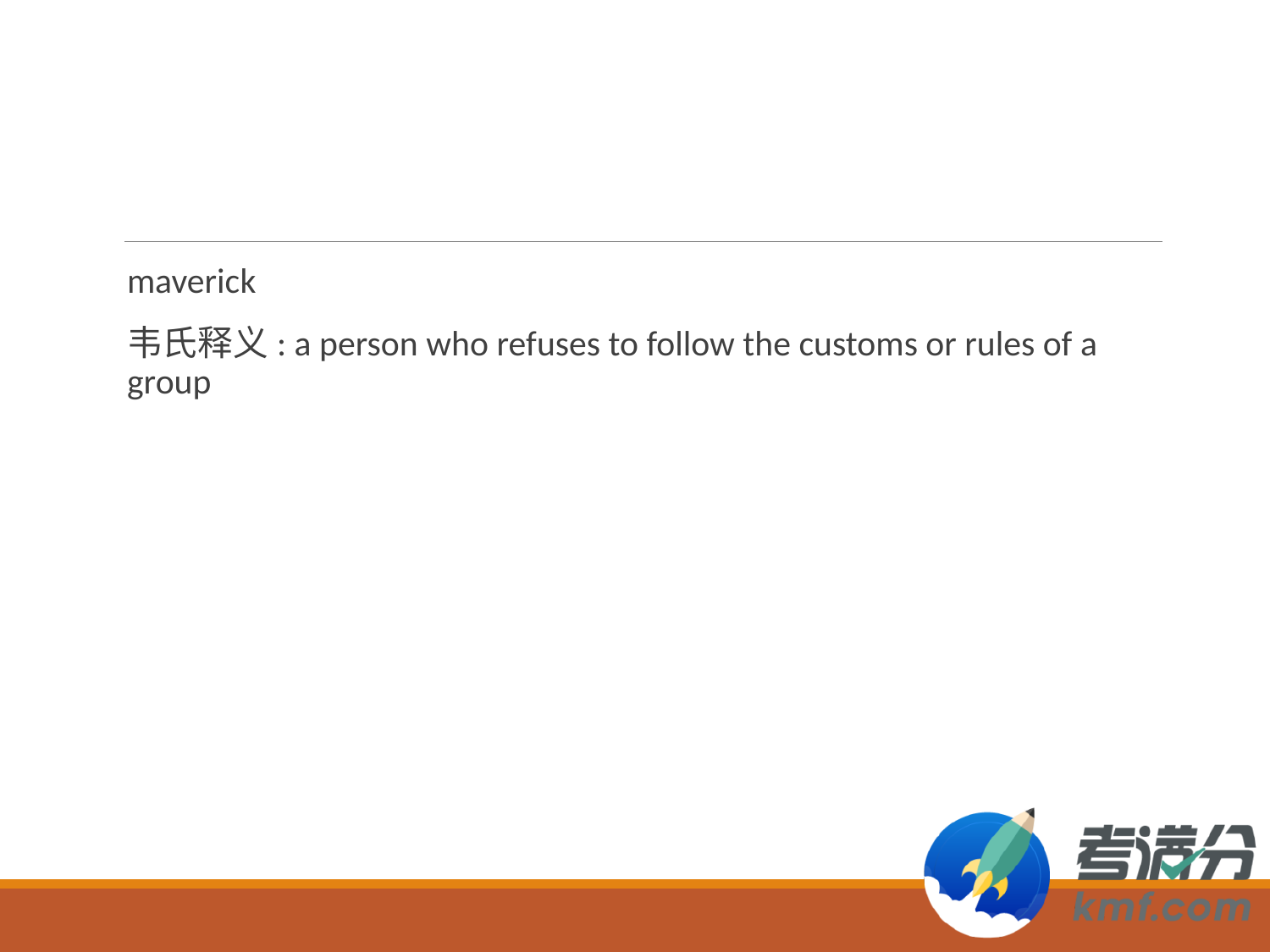

#
maverick
韦氏释义: a person who refuses to follow the customs or rules of a group